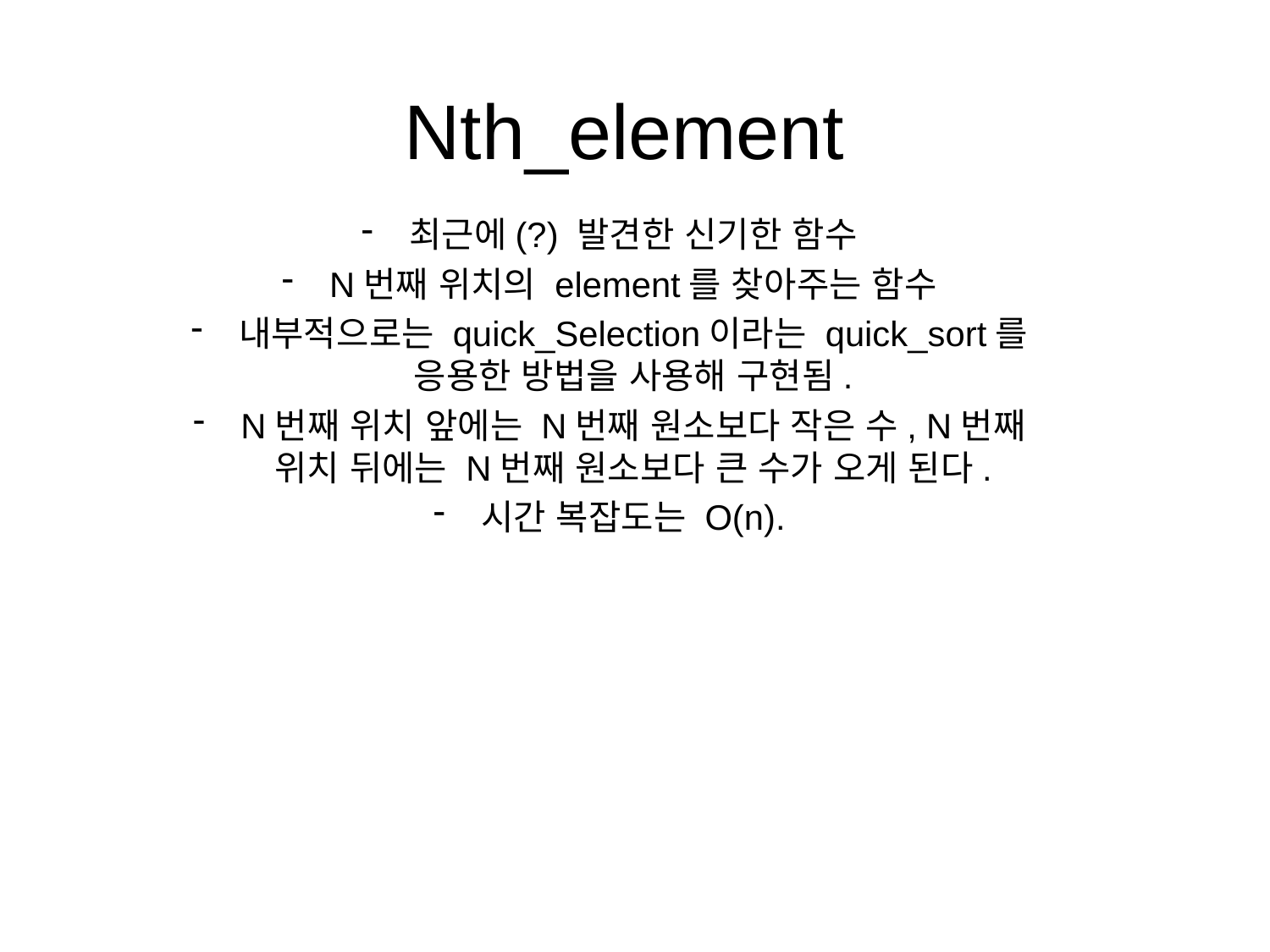

# Nth_element
최근에(?) 발견한 신기한 함수
N번째 위치의 element를 찾아주는 함수
내부적으로는 quick_Selection이라는 quick_sort를 응용한 방법을 사용해 구현됨.
N번째 위치 앞에는 N번째 원소보다 작은 수, N번째 위치 뒤에는 N번째 원소보다 큰 수가 오게 된다.
시간 복잡도는 O(n).